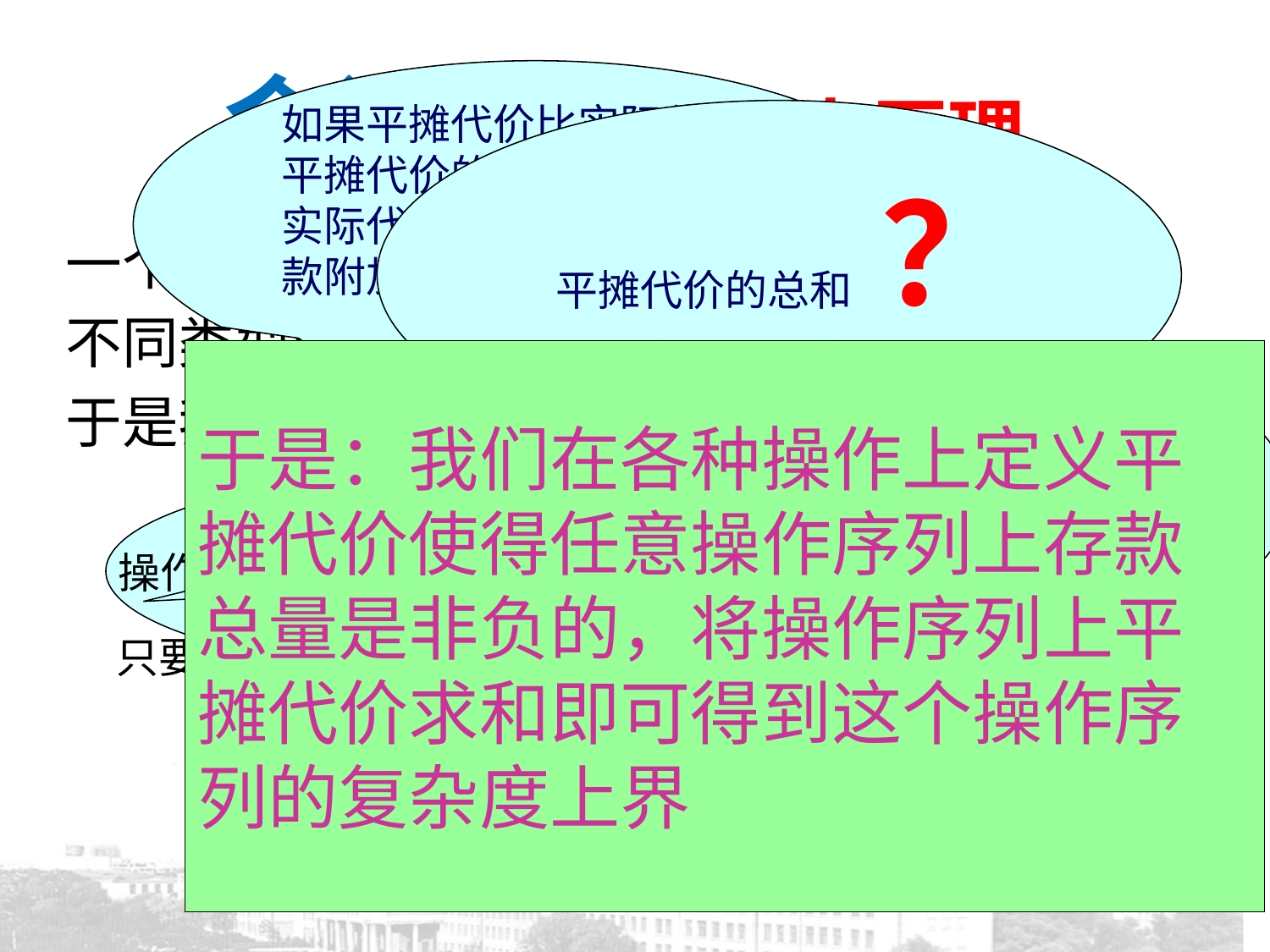

# 会计方法-基本原理
如果平摊代价比实际代价高：平摊代价的一部分用于支付实际代价，多余部分作为存款附加在数据结构的具体数据对象上
 平摊代价的总和   ？
 实际代价的总和
一个操作序列中有不同类型的操作
不同类型的操作的操作代价各不相同
于是我们为每种操作分配不同的平摊代价

如果平摊代价比实际代价低：平摊代价及数据对象上的存款用来支付实际代价
于是：我们在各种操作上定义平
摊代价使得任意操作序列上存款
总量是非负的，将操作序列上平
摊代价求和即可得到这个操作序
列的复杂度上界
平摊代价可能比实际代价大，也可能比实际代价小
操作被执行时，支付了平摊代价
只要我们能保证：在任何操作序列上，存款的总额非负
则所有操作平摊代价的总和就是实际代价总和的上界